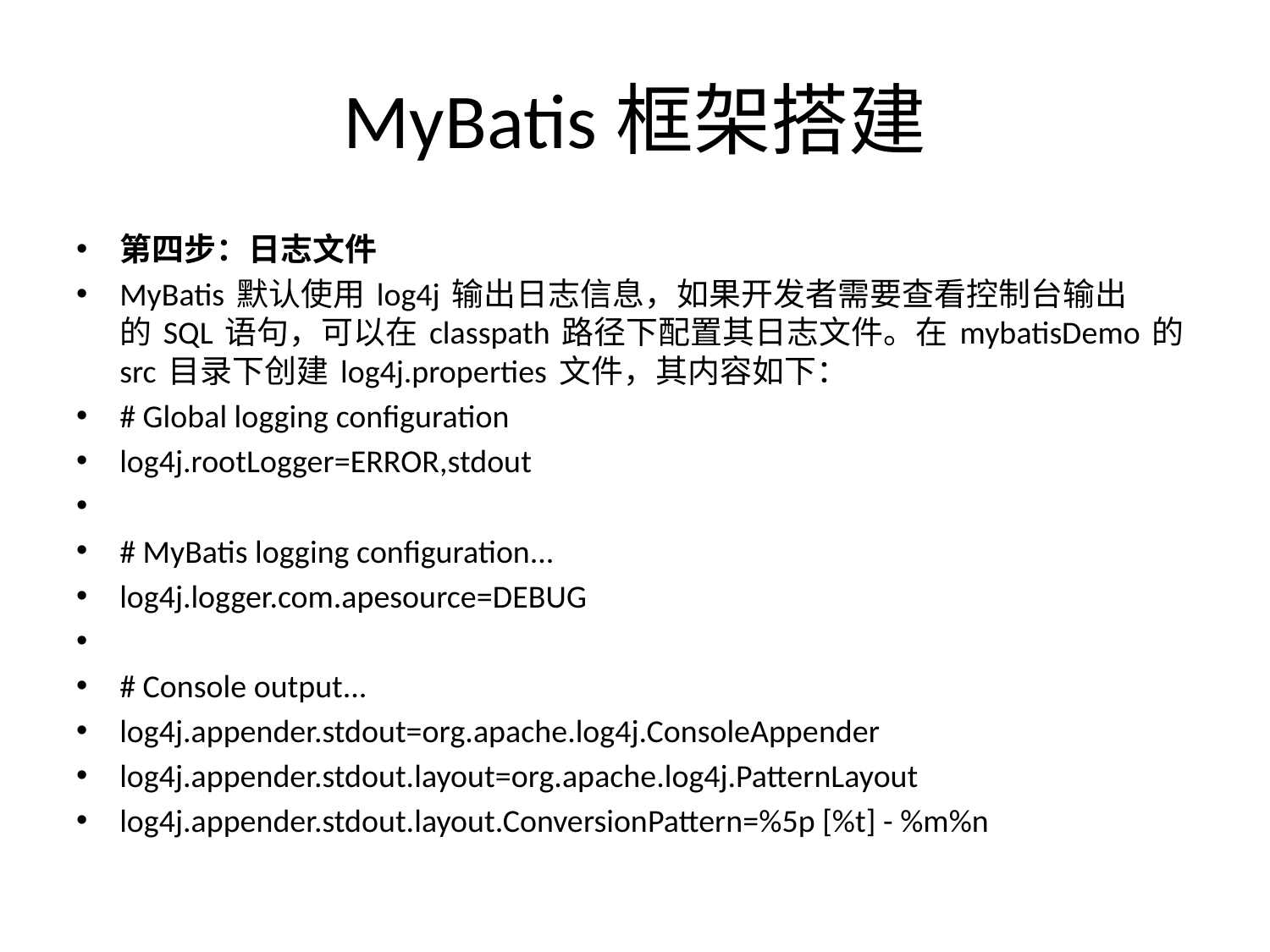

# MyBatis框架搭建
第四步：日志文件
MyBatis 默认使用 log4j 输出日志信息，如果开发者需要查看控制台输出的 SQL 语句，可以在 classpath 路径下配置其日志文件。在 mybatisDemo 的 src 目录下创建 log4j.properties 文件，其内容如下：
# Global logging configuration
log4j.rootLogger=ERROR,stdout

# MyBatis logging configuration...
log4j.logger.com.apesource=DEBUG

# Console output...
log4j.appender.stdout=org.apache.log4j.ConsoleAppender
log4j.appender.stdout.layout=org.apache.log4j.PatternLayout
log4j.appender.stdout.layout.ConversionPattern=%5p [%t] - %m%n